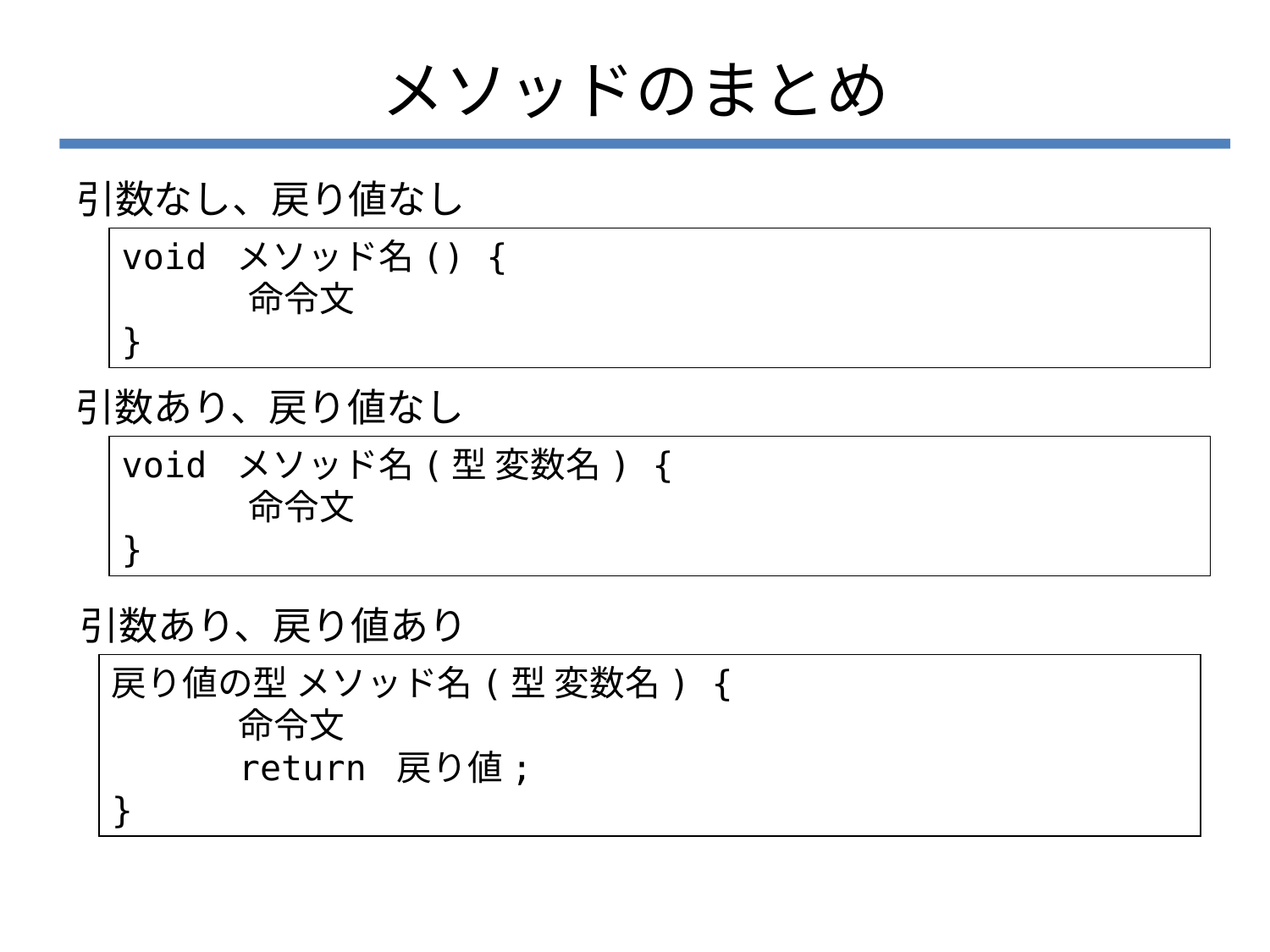

# メソッドのまとめ
引数なし、戻り値なし
void メソッド名() {
	命令文
}
引数あり、戻り値なし
void メソッド名(型 変数名) {
	命令文
}
引数あり、戻り値あり
戻り値の型 メソッド名(型 変数名) {
	命令文
	return 戻り値;
}